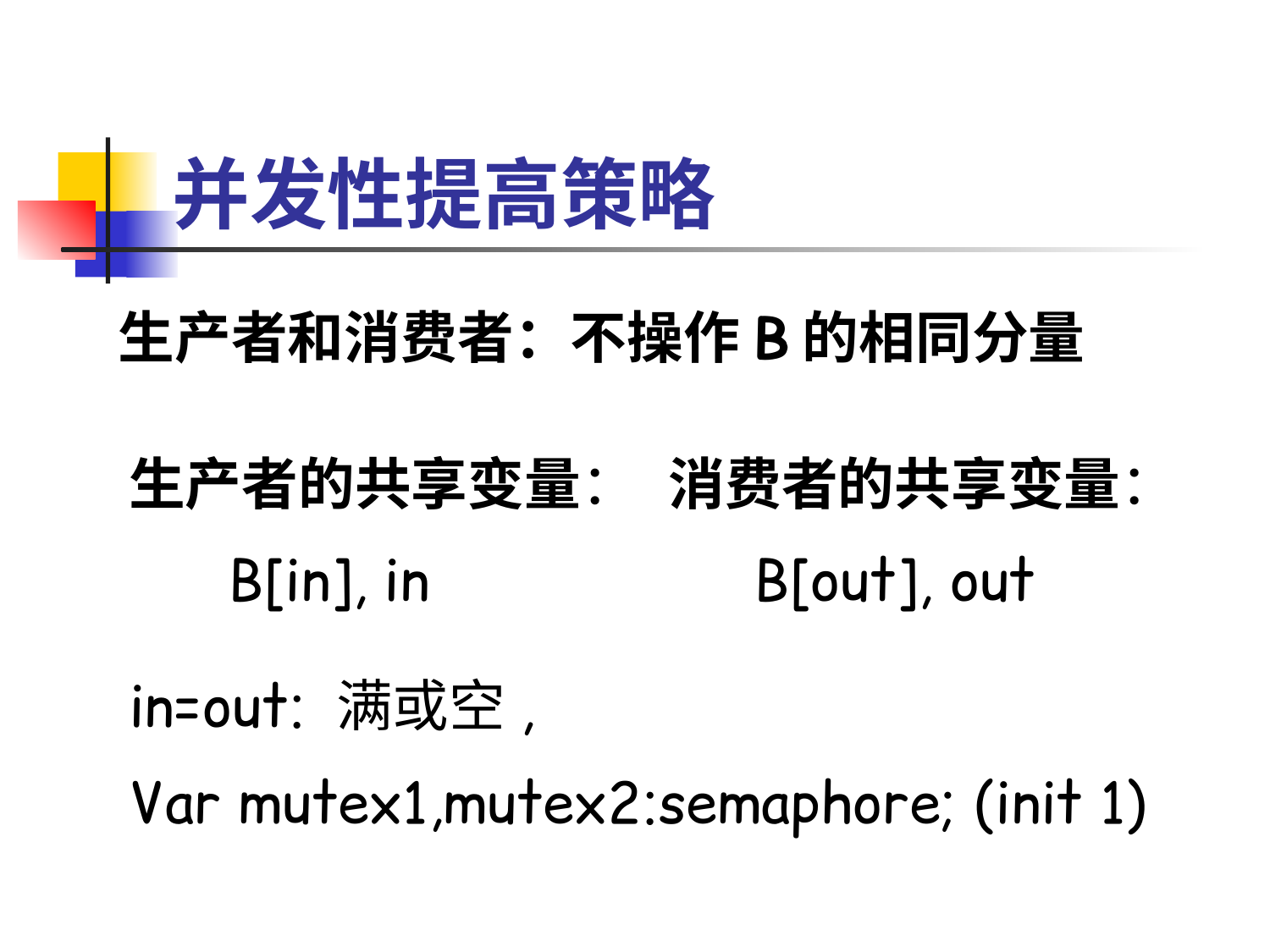

# 并发性提高策略
生产者和消费者：不操作B的相同分量
生产者的共享变量：
       B[in], in
消费者的共享变量：
      B[out], out
in=out: 满或空,
Var mutex1,mutex2:semaphore; (init 1)